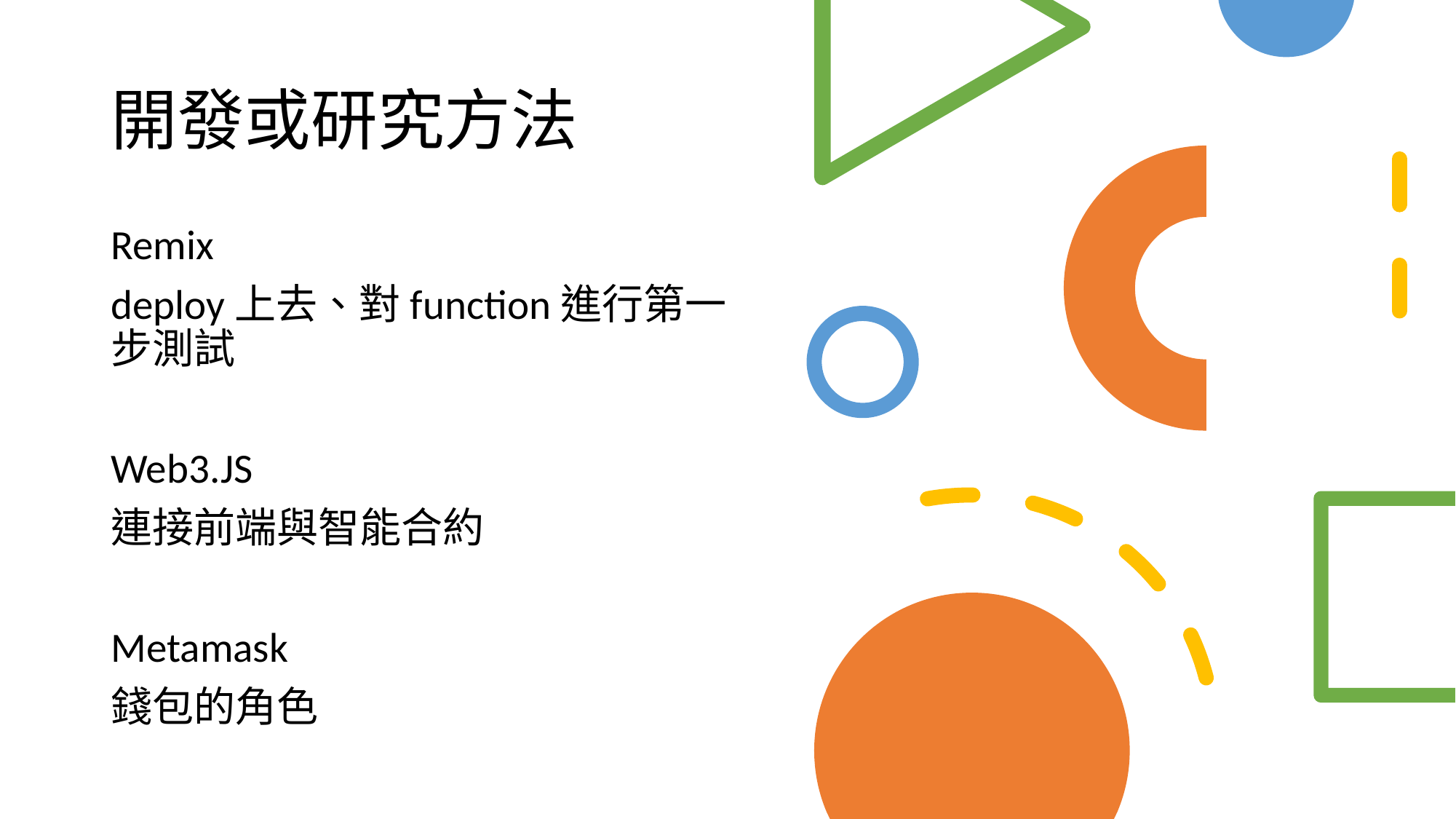

# 開發或研究方法

Remix
deploy上去、對function進行第一步測試

Web3.JS
連接前端與智能合約

Metamask
錢包的角色